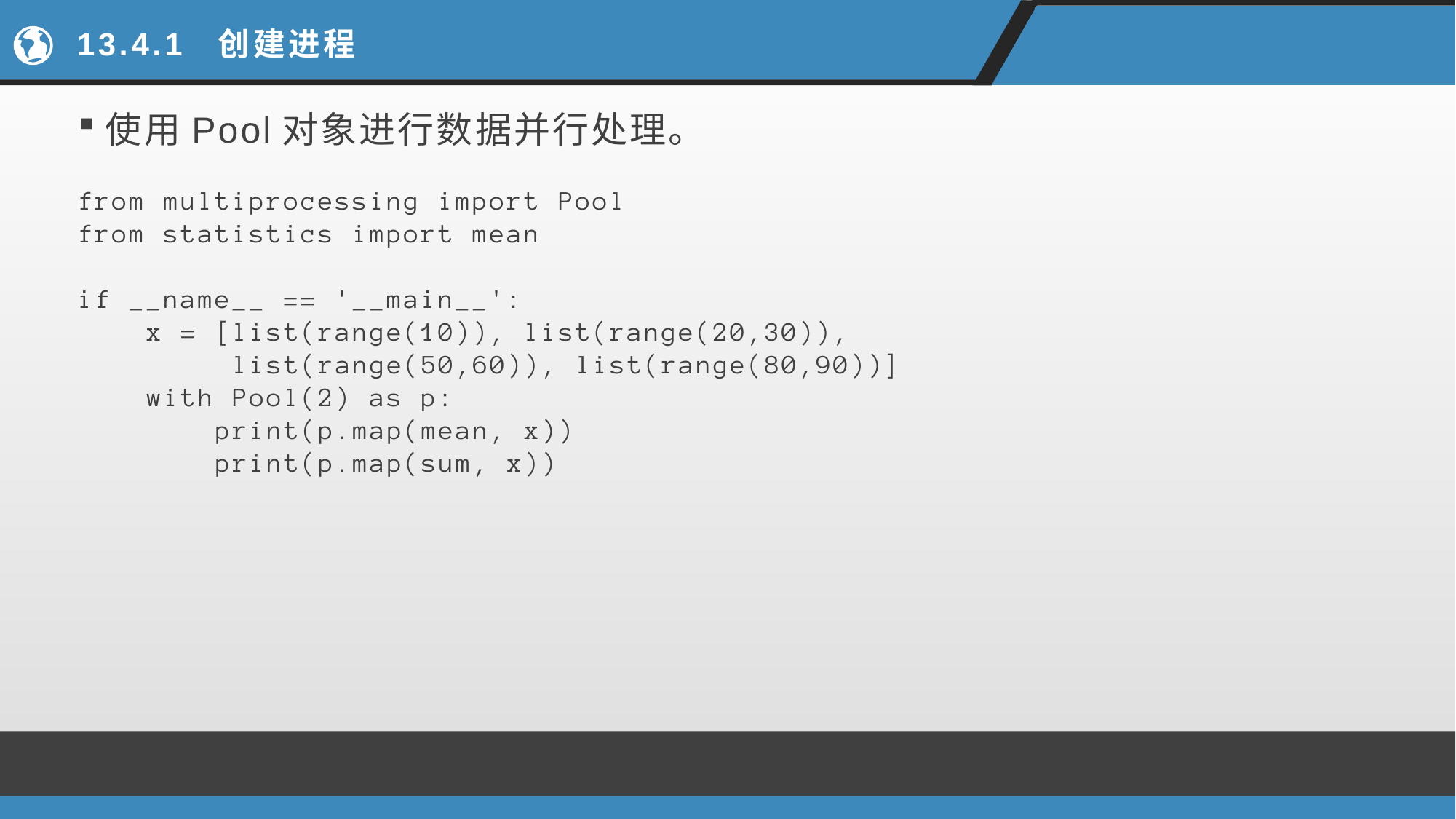

# 13.4.1  创建进程

使用Pool对象进行数据并行处理。

from multiprocessing import Pool
from statistics import mean

if __name__ == '__main__':
    x = [list(range(10)), list(range(20,30)),
         list(range(50,60)), list(range(80,90))]
    with Pool(2) as p:
        print(p.map(mean, x))
        print(p.map(sum, x))